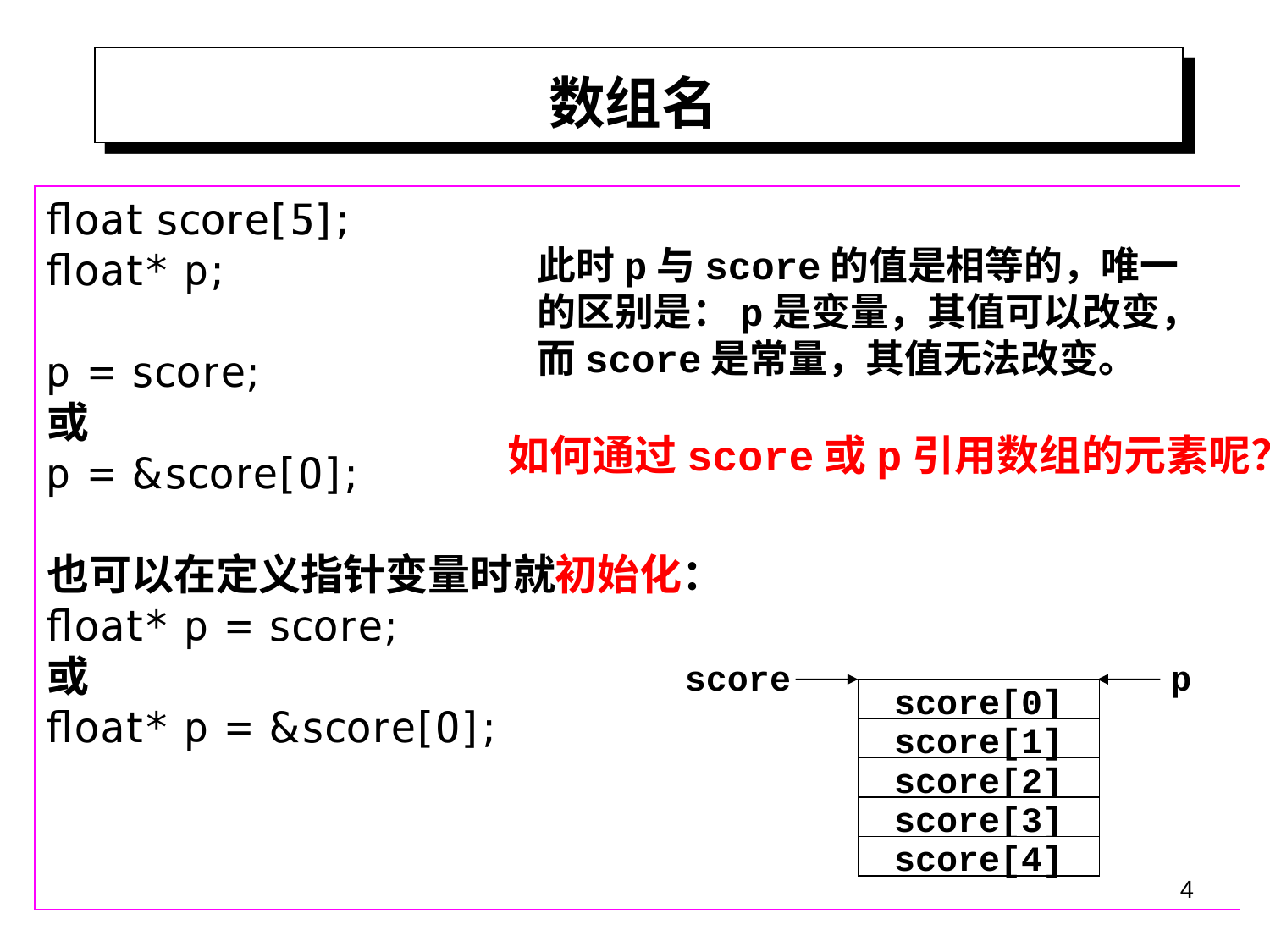

# 数组名
float score[5];
float* p;

p = score;
或
p = &score[0];

也可以在定义指针变量时就初始化：
float* p = score;
或
float* p = &score[0];

此时p与score的值是相等的，唯一
的区别是：p是变量，其值可以改变，
而score是常量，其值无法改变。
如何通过score或p引用数组的元素呢？
score
p

score[0]

score[1]

score[2]
score[3]

score[4]

4